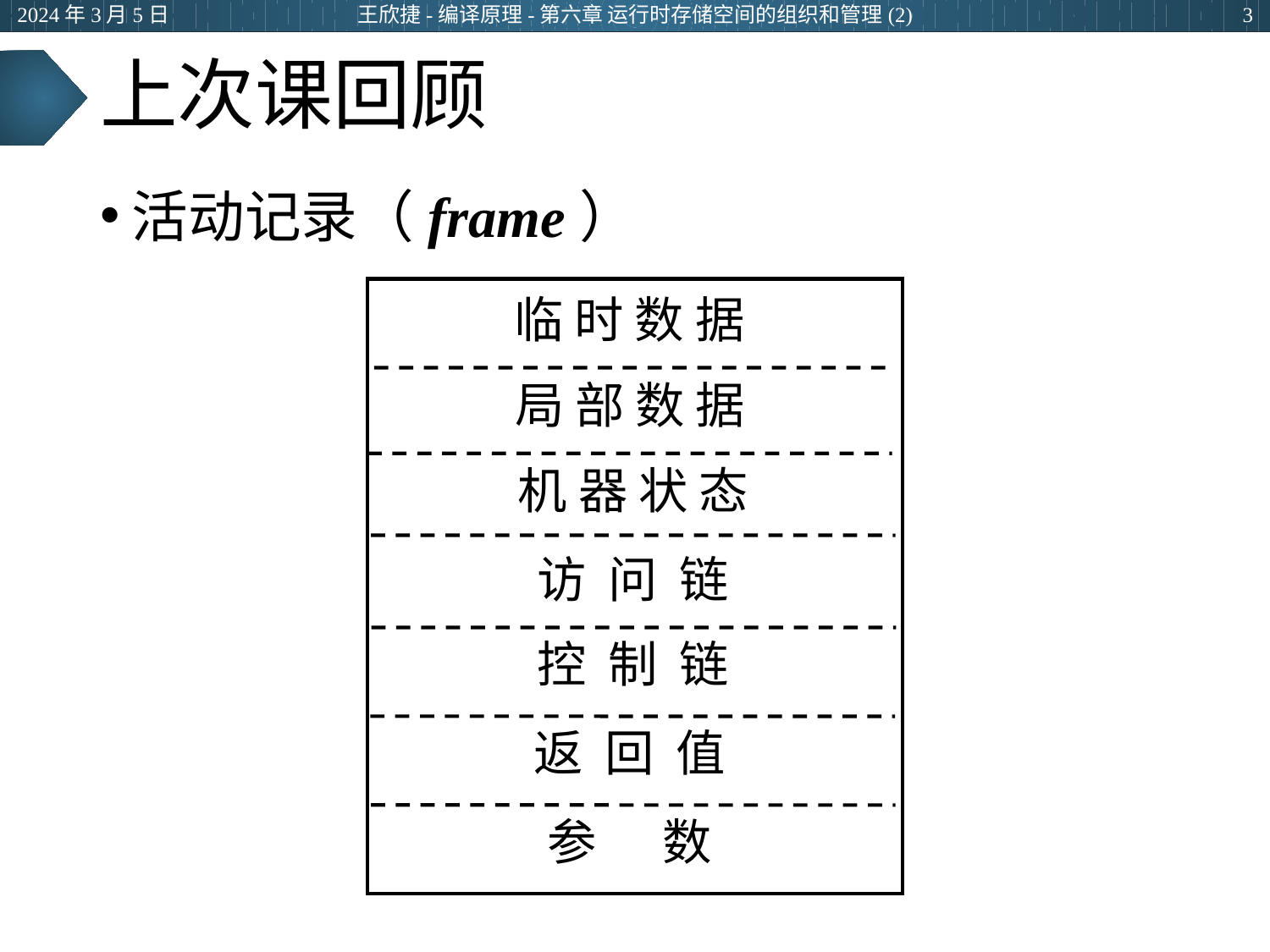

王欣捷-编译原理-第六章 运行时存储空间的组织和管理(2)
2024年3月5日
3
# 上次课回顾
活动记录（frame）
临 时 数 据

局 部 数 据

机 器 状 态

访  问  链

控  制  链

返  回  值

参      数